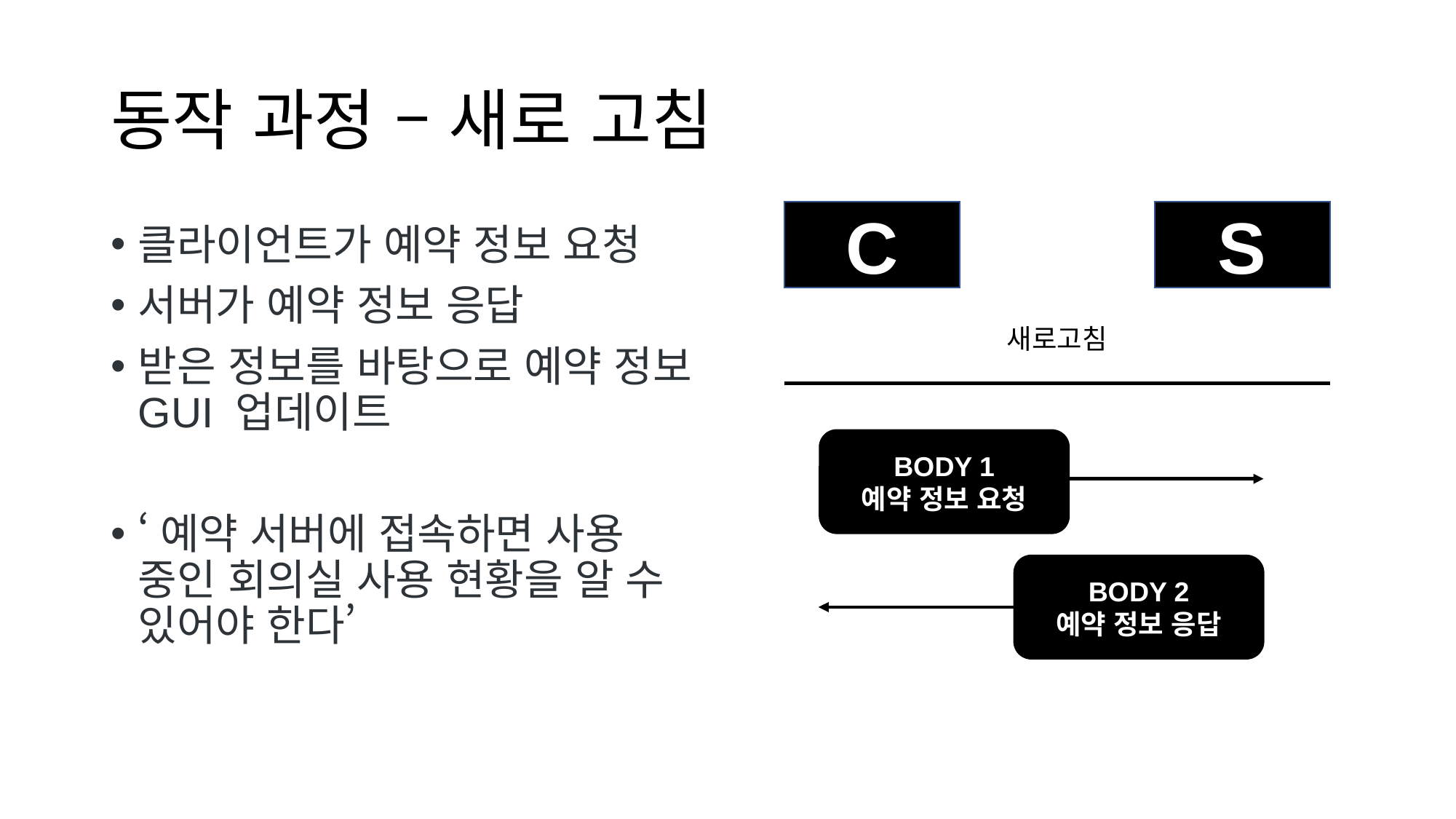

# 동작 과정 – 새로 고침
C
S
클라이언트가 예약 정보 요청
서버가 예약 정보 응답
받은 정보를 바탕으로 예약 정보 GUI 업데이트

‘예약 서버에 접속하면 사용 중인 회의실 사용 현황을 알 수 있어야 한다’
새로고침
BODY 1
예약 정보 요청
BODY 2
예약 정보 응답